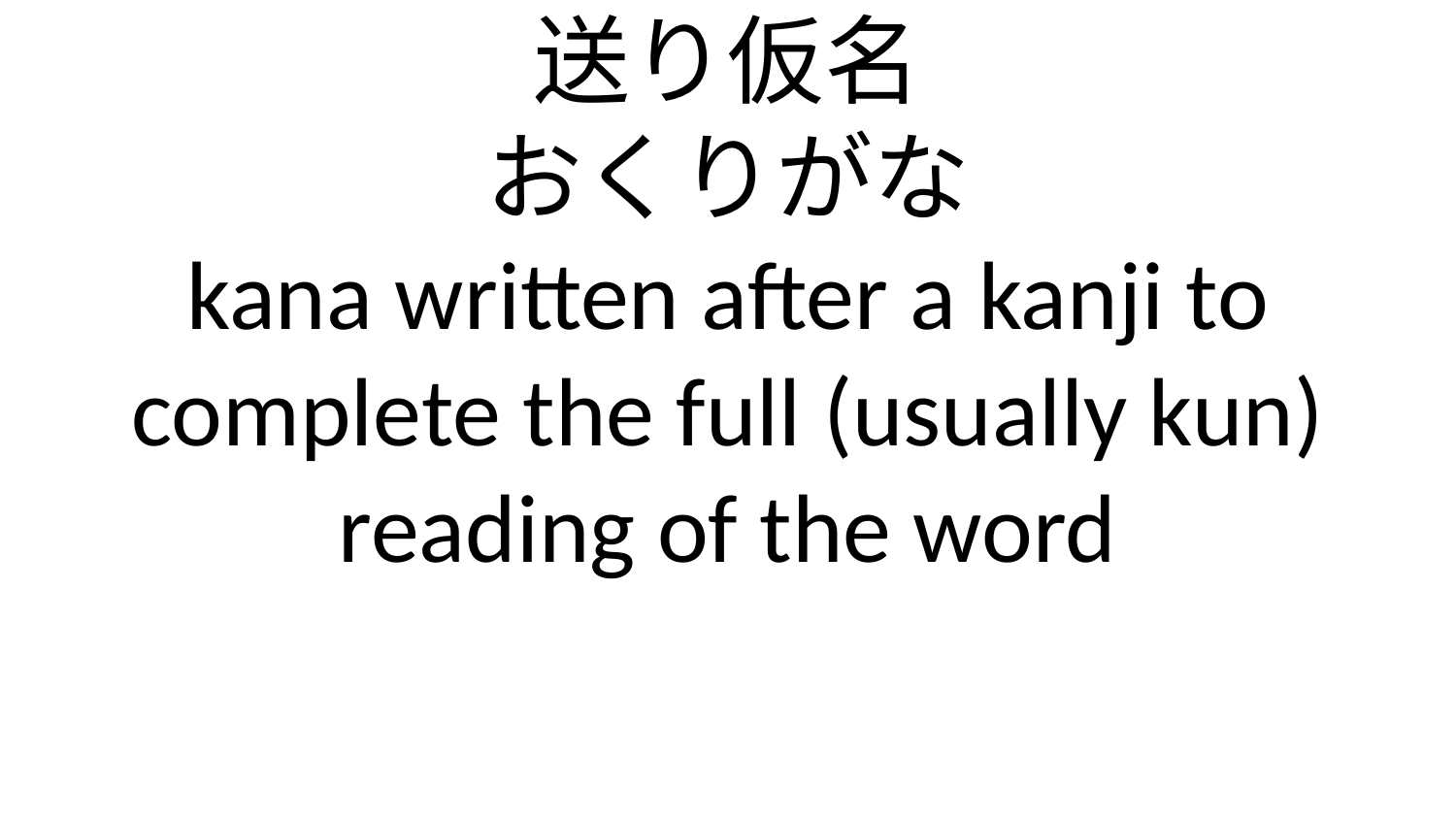

送り仮名
おくりがな
kana written after a kanji to complete the full (usually kun) reading of the word